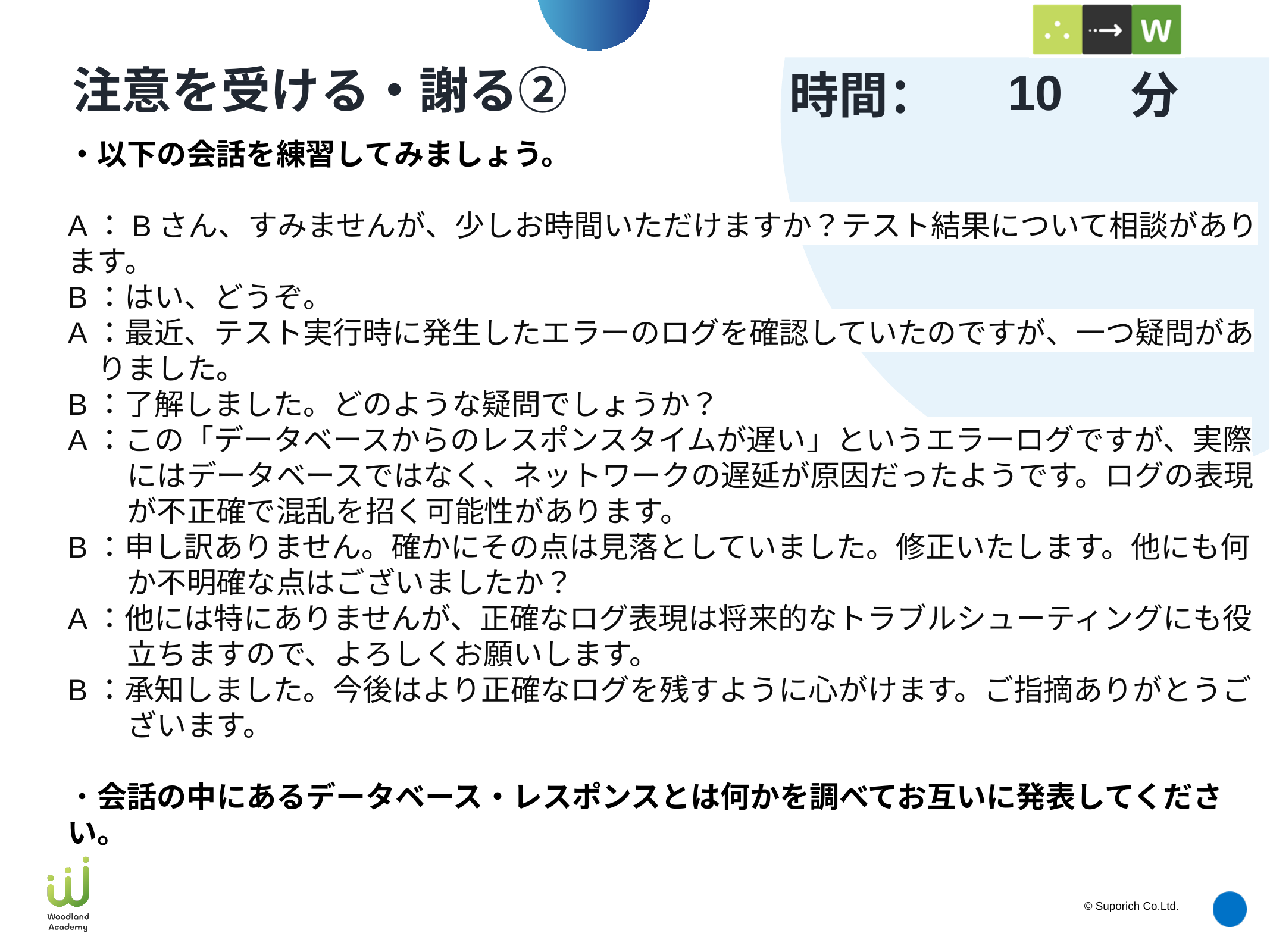

10
# 注意を受ける・謝る②
・以下の会話を練習してみましょう。

A：Bさん、すみませんが、少しお時間いただけますか？テスト結果について相談があります。
B：はい、どうぞ。
A：最近、テスト実行時に発生したエラーのログを確認していたのですが、一つ疑問があ
　りました。
B：了解しました。どのような疑問でしょうか？
A：この「データベースからのレスポンスタイムが遅い」というエラーログですが、実際
　　にはデータベースではなく、ネットワークの遅延が原因だったようです。ログの表現
　　が不正確で混乱を招く可能性があります。
B：申し訳ありません。確かにその点は見落としていました。修正いたします。他にも何
　　か不明確な点はございましたか？
A：他には特にありませんが、正確なログ表現は将来的なトラブルシューティングにも役
　　立ちますので、よろしくお願いします。
B：承知しました。今後はより正確なログを残すように心がけます。ご指摘ありがとうご
　　ざいます。
・会話の中にあるデータベース・レスポンスとは何かを調べてお互いに発表してください。